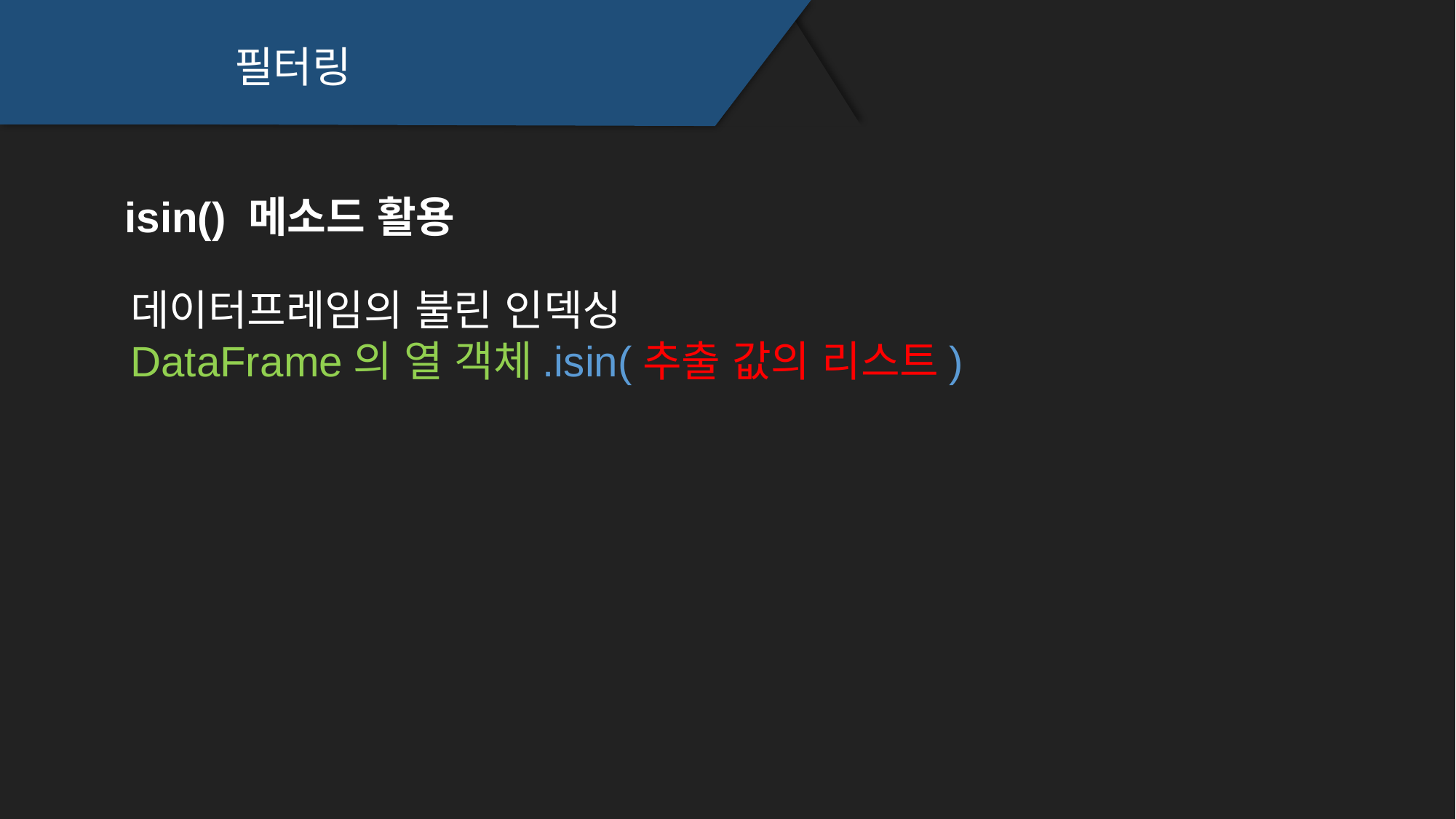

필터링
isin() 메소드 활용
데이터프레임의 불린 인덱싱
DataFrame의 열 객체.isin(추출 값의 리스트)